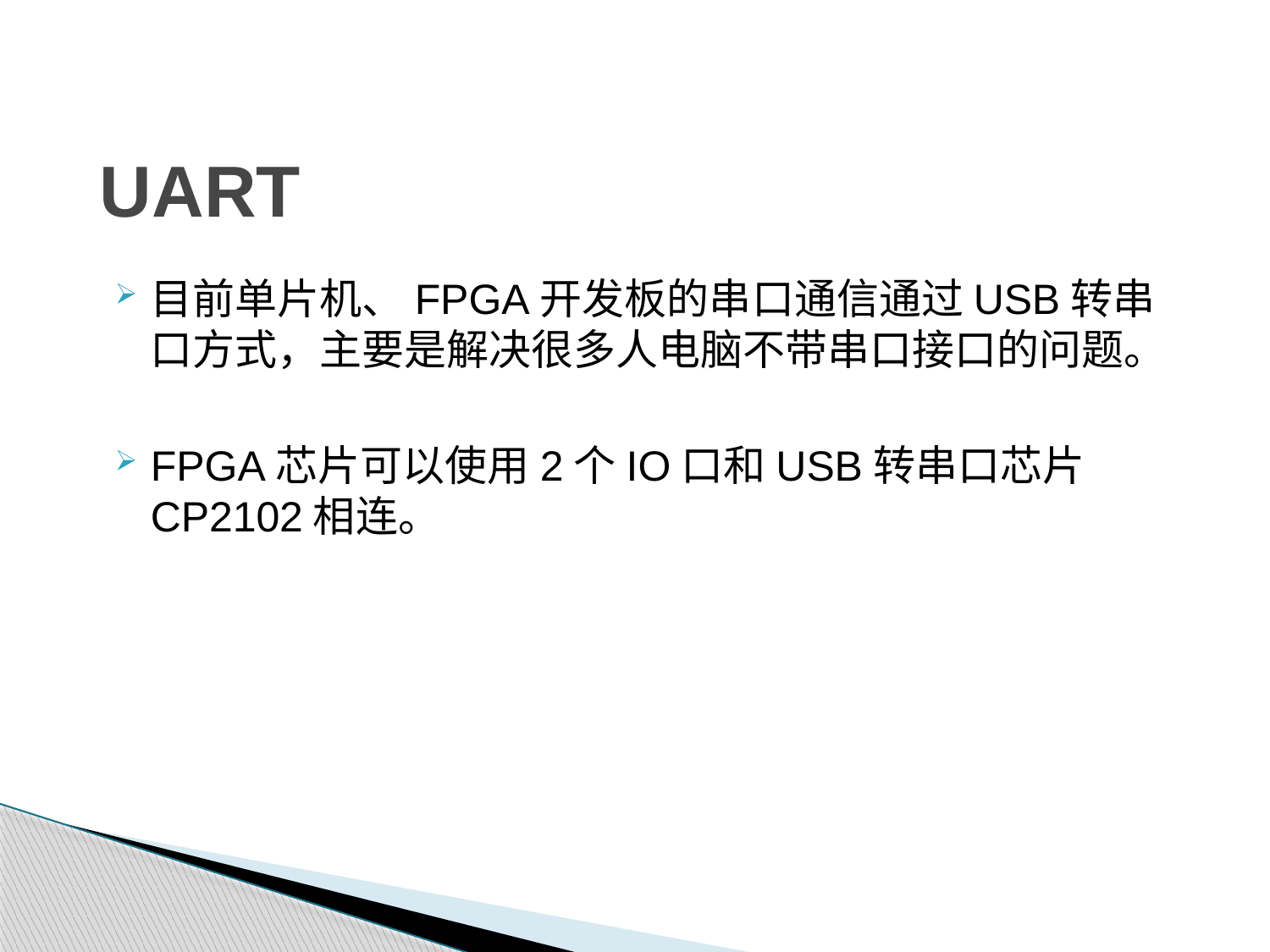

# UART
目前单片机、FPGA开发板的串口通信通过USB转串口方式，主要是解决很多人电脑不带串口接口的问题。

FPGA芯片可以使用2个IO口和USB转串口芯片CP2102相连。